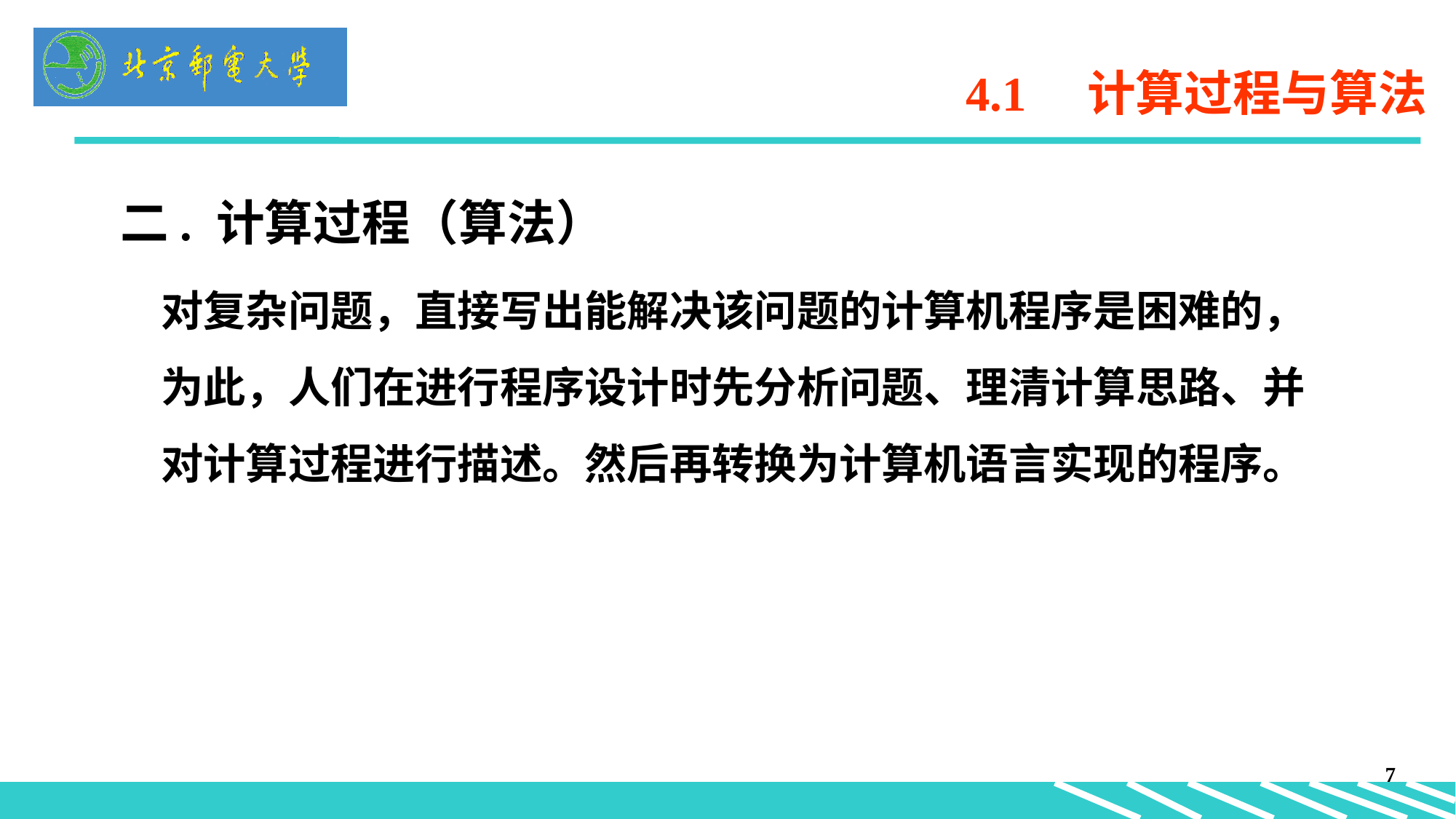

# 4.1    计算过程与算法
二. 计算过程（算法）
	对复杂问题，直接写出能解决该问题的计算机程序是困难的，为此，人们在进行程序设计时先分析问题、理清计算思路、并对计算过程进行描述。然后再转换为计算机语言实现的程序。
7